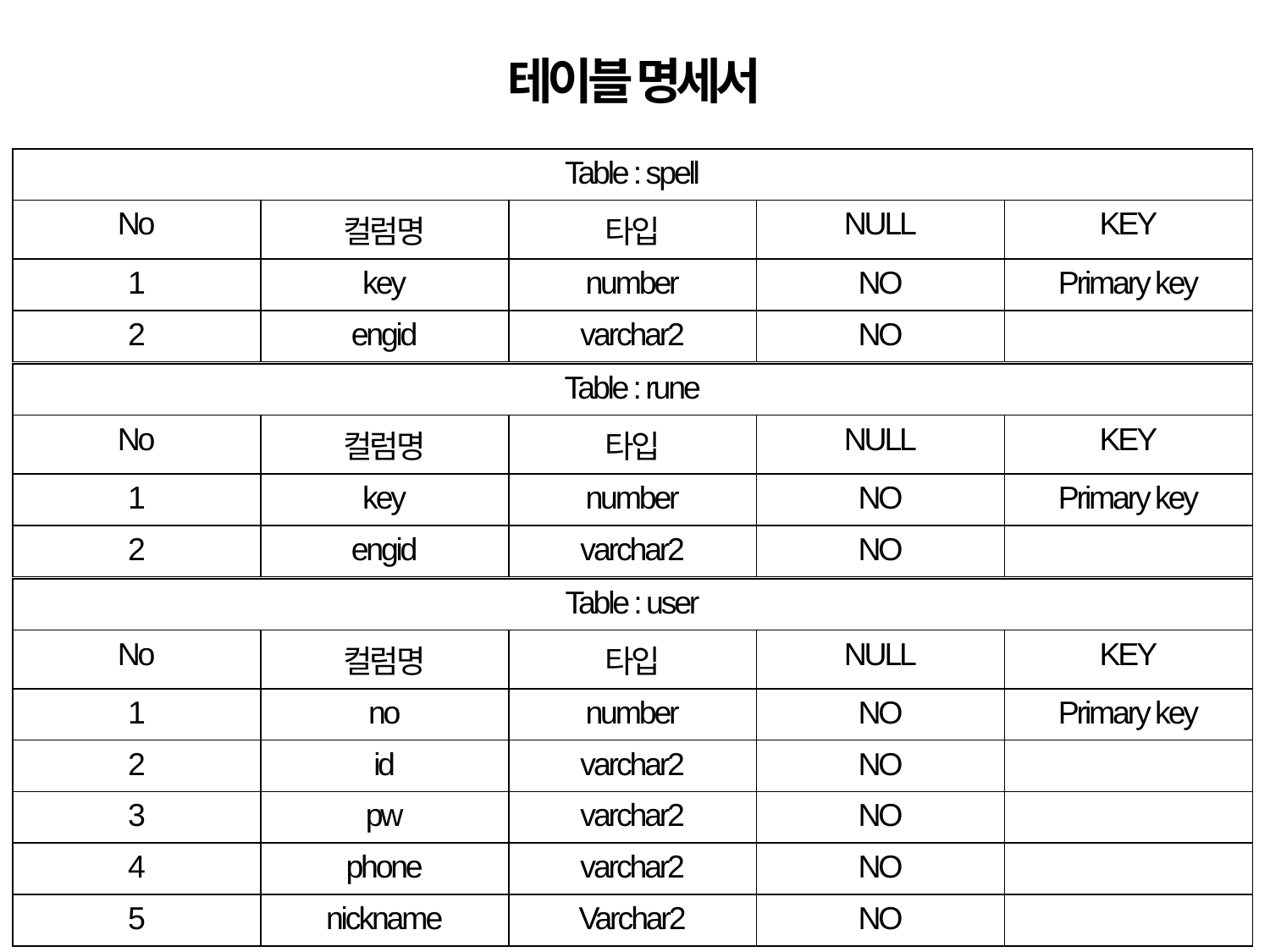

테이블 명세서
| Table : spell |  |  |  |  |
| --- | --- | --- | --- | --- |
| No | 컬럼명 | 타입 | NULL | KEY |
| 1 | key | number | NO | Primary key |
| 2 | engid | varchar2 | NO |  |
| Table : rune |  |  |  |  |
| --- | --- | --- | --- | --- |
| No | 컬럼명 | 타입 | NULL | KEY |
| 1 | key | number | NO | Primary key |
| 2 | engid | varchar2 | NO |  |
| Table : user |  |  |  |  |
| --- | --- | --- | --- | --- |
| No | 컬럼명 | 타입 | NULL | KEY |
| 1 | no | number | NO | Primary key |
| 2 | id | varchar2 | NO |  |
| 3 | pw | varchar2 | NO |  |
| 4 | phone | varchar2 | NO |  |
| 5 | nickname | Varchar2 | NO |  |